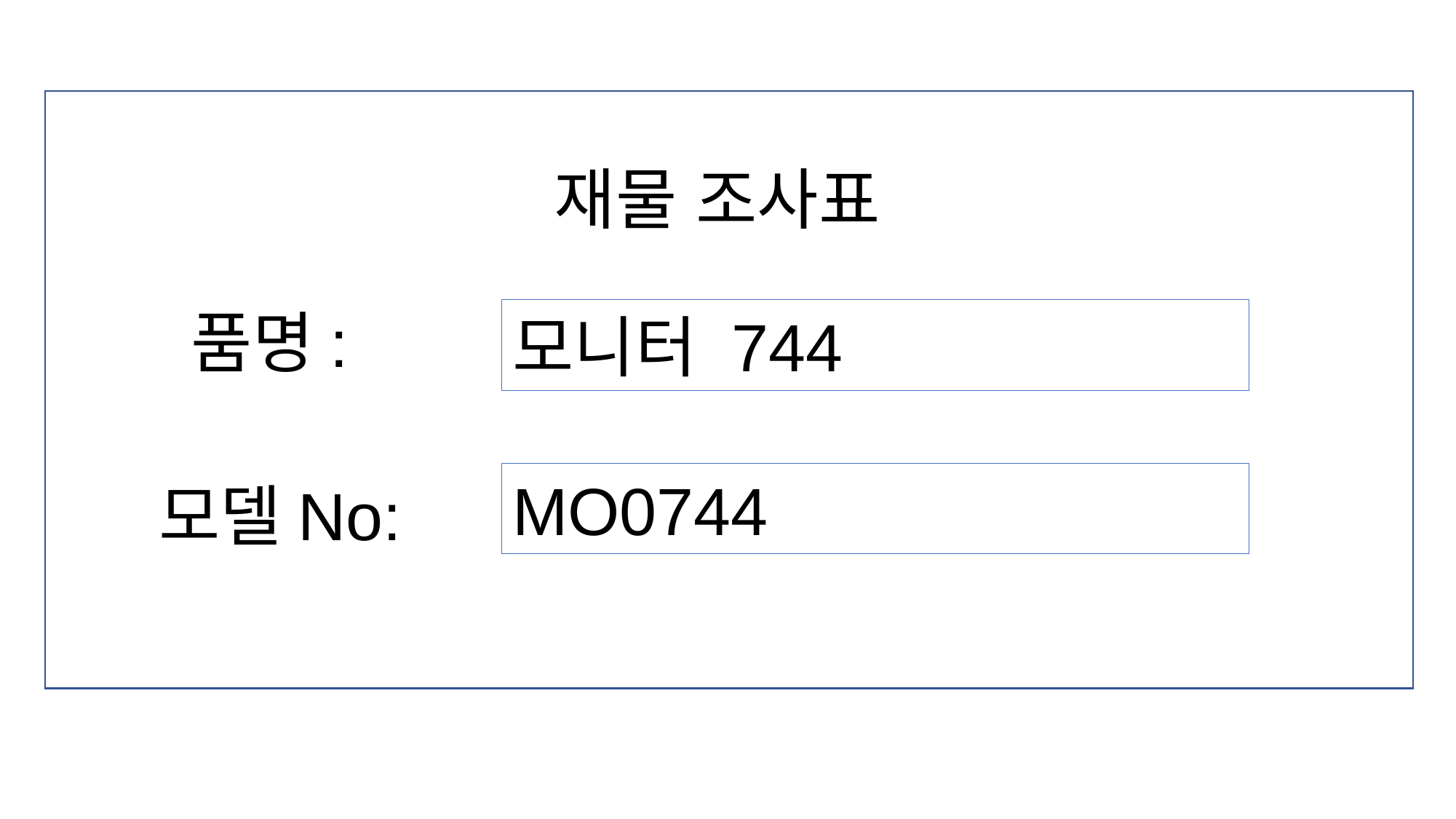

재물 조사표
품명:
모니터 744
MO0744
모델No: